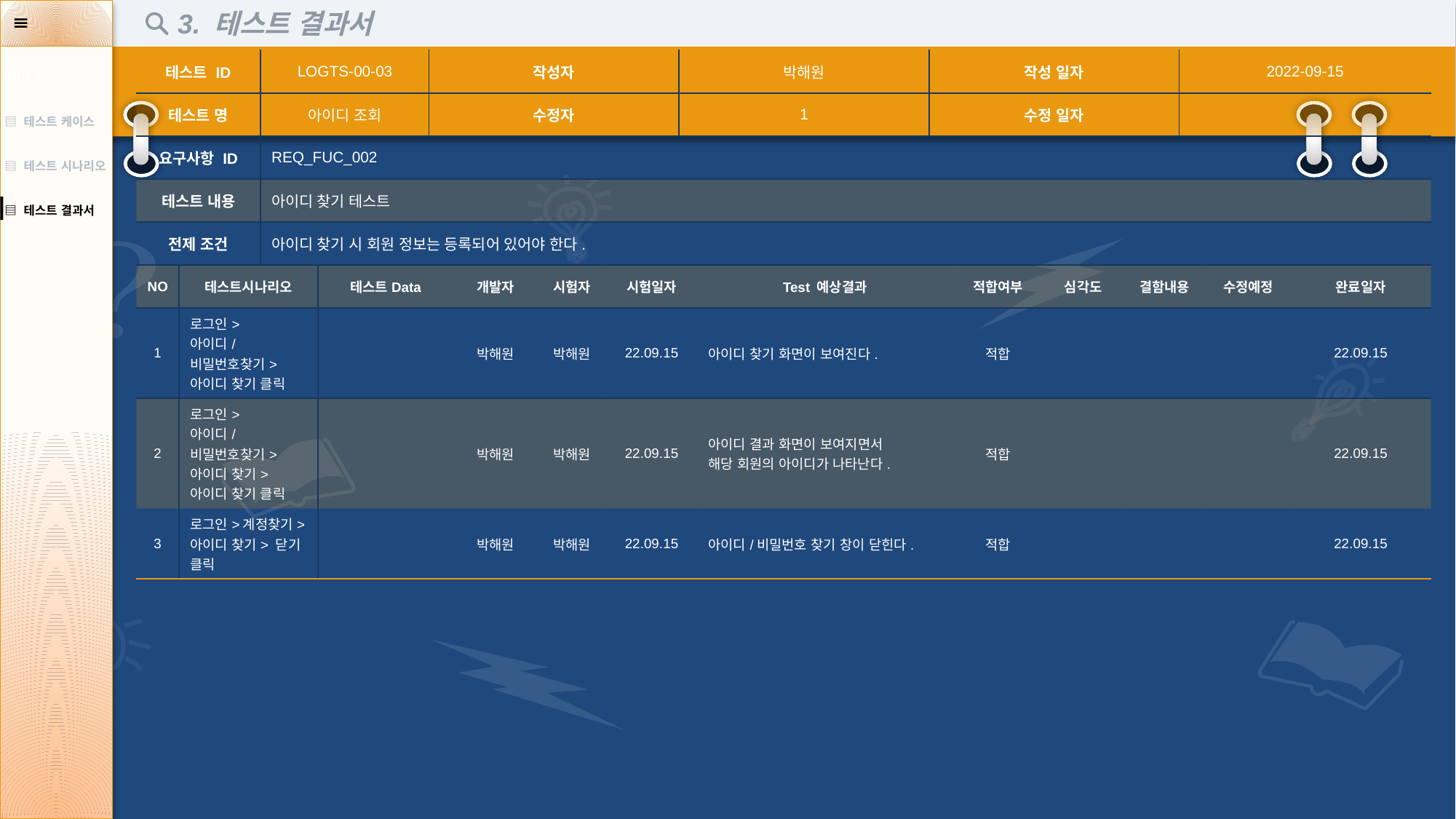

3. 테스트 결과서

| INDEX |
| --- |
| ▤ 테스트 케이스 |
| ▤ 테스트 시나리오 |
| ▤ 테스트 결과서 |
| 테스트 ID |  | LOGTS-00-03 |  | 작성자 |  |  |  | 박해원 |  | 작성 일자 |  |  |  | 2022-09-15 |  |  |
| --- | --- | --- | --- | --- | --- | --- | --- | --- | --- | --- | --- | --- | --- | --- | --- | --- |
| 테스트 명 |  | 아이디 조회 |  | 수정자 |  |  |  | 1 |  | 수정 일자 |  |  |  |  |  |  |
| 요구사항 ID |  | REQ\_FUC\_002 |  |  |  |  |  |  |  |  |  |  |  |  |  |  |
| 테스트 내용 |  | 아이디 찾기 테스트 |  |  |  |  |  |  |  |  |  |  |  |  |  |  |
| 전제 조건 |  | 아이디 찾기 시 회원 정보는 등록되어 있어야 한다. |  |  |  |  |  |  |  |  |  |  |  |  |  |  |
| NO | 테스트시나리오 | 테스트Data | 테스트Data | 시험자 | 개발자 | 시험자 | 시험일자 |  | Test 예상결과 |  | 적합여부 | 심각도 | 결함내용 |  | 수정예정 | 완료일자 |
| 1 | 로그인> 아이디/비밀번호찾기> 아이디 찾기 클릭 |  |  |  | 박해원 | 박해원 | 22.09.15 |  | 아이디 찾기 화면이 보여진다. |  | 적합 |  |  |  |  | 22.09.15 |
| 2 | 로그인> 아이디/비밀번호찾기> 아이디 찾기> 아이디 찾기 클릭 |  |  |  | 박해원 | 박해원 | 22.09.15 |  | 아이디 결과 화면이 보여지면서 해당 회원의 아이디가 나타난다. |  | 적합 |  |  |  |  | 22.09.15 |
| 3 | 로그인>계정찾기> 아이디 찾기> 닫기 클릭 |  |  |  | 박해원 | 박해원 | 22.09.15 |  | 아이디/비밀번호 찾기 창이 닫힌다. |  | 적합 |  |  |  |  | 22.09.15 |